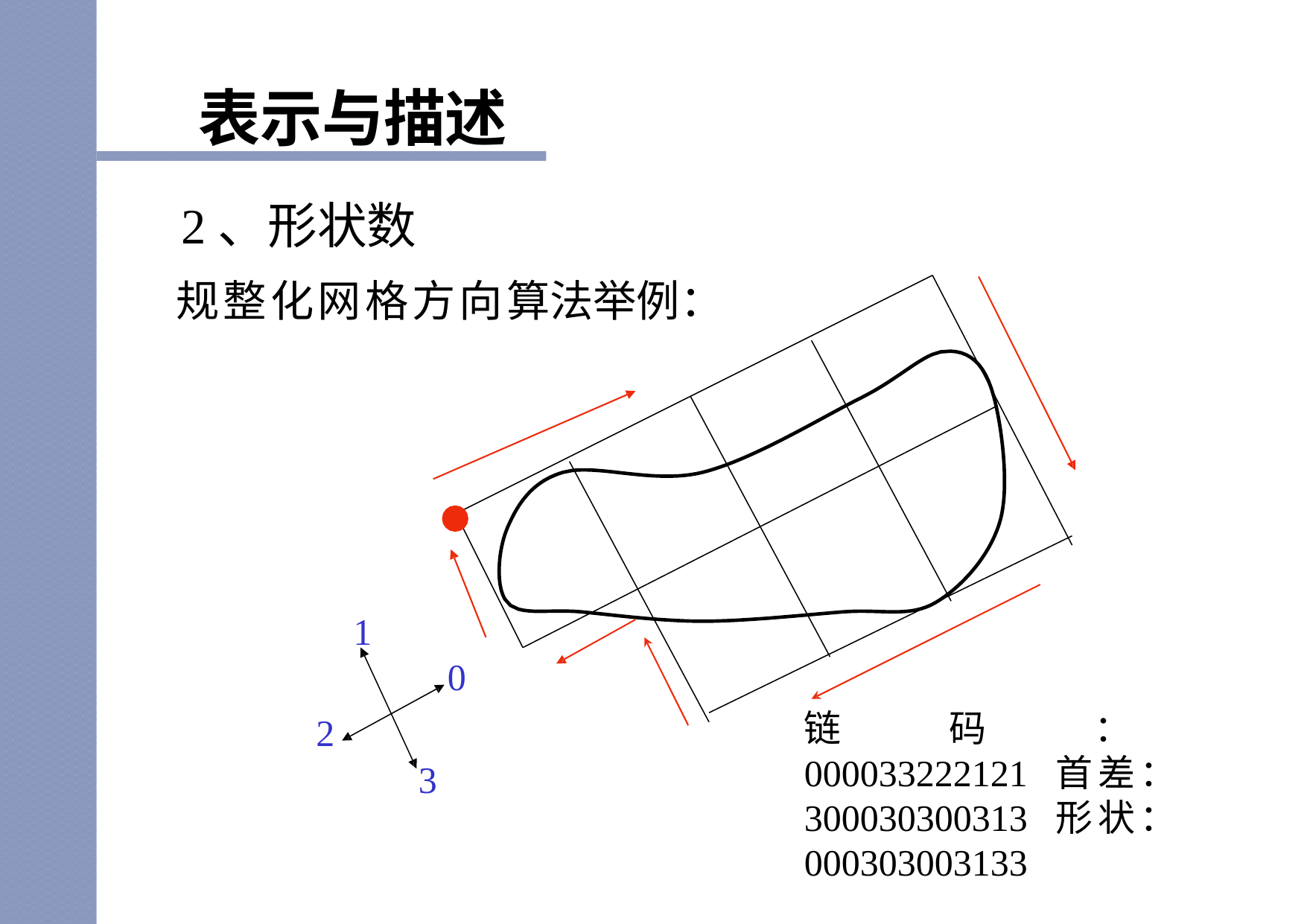

# 表示与描述
2、形状数
规整化网格方向算法举例：

1
0

链码：000033222121 首差：300030300313 形状：000303003133
2
3